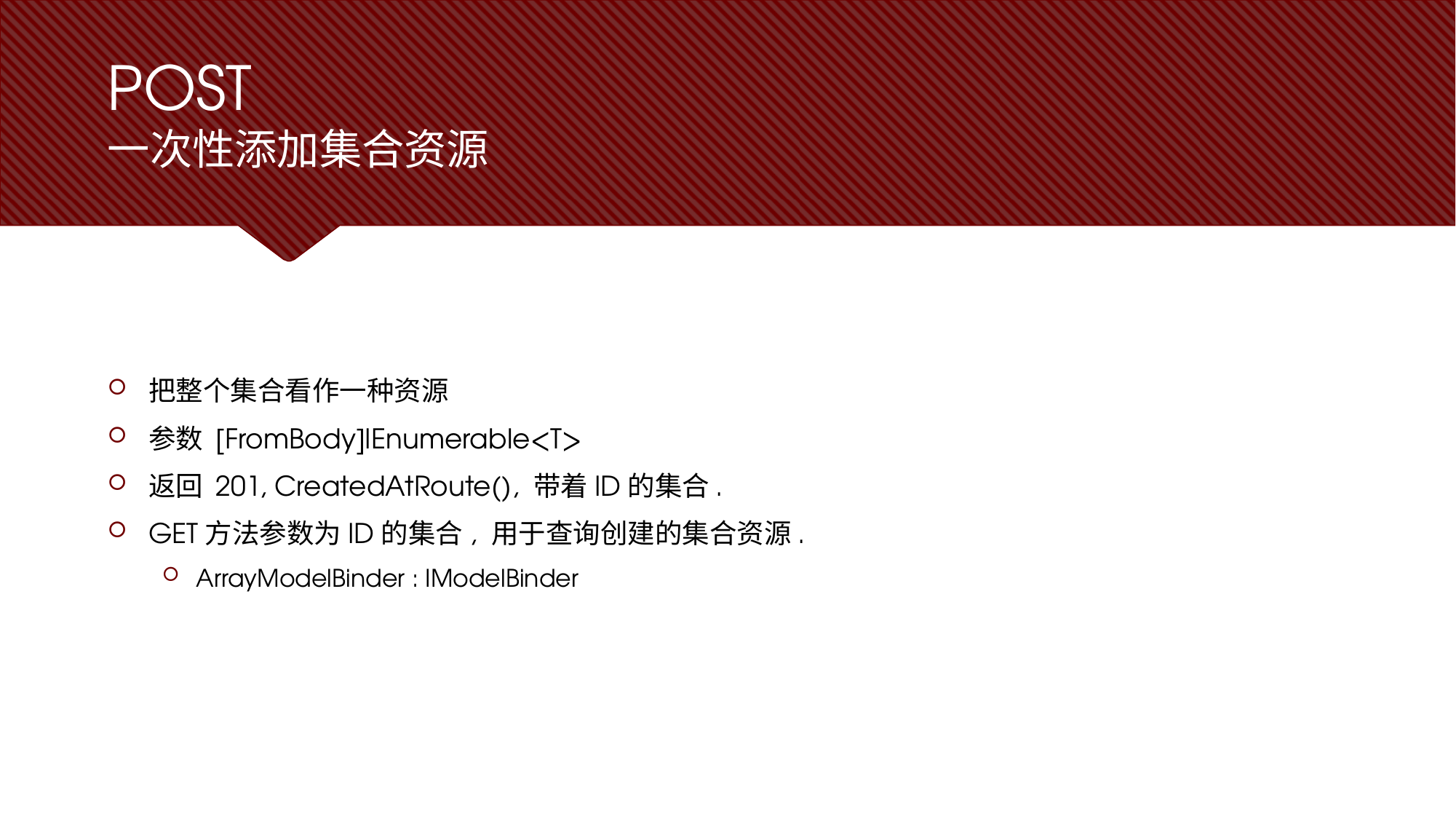

# POST 一次性添加集合资源
把整个集合看作一种资源
参数 [FromBody]IEnumerable<T>
返回 201, CreatedAtRoute(), 带着ID的集合.
GET方法参数为ID的集合, 用于查询创建的集合资源.
ArrayModelBinder : IModelBinder